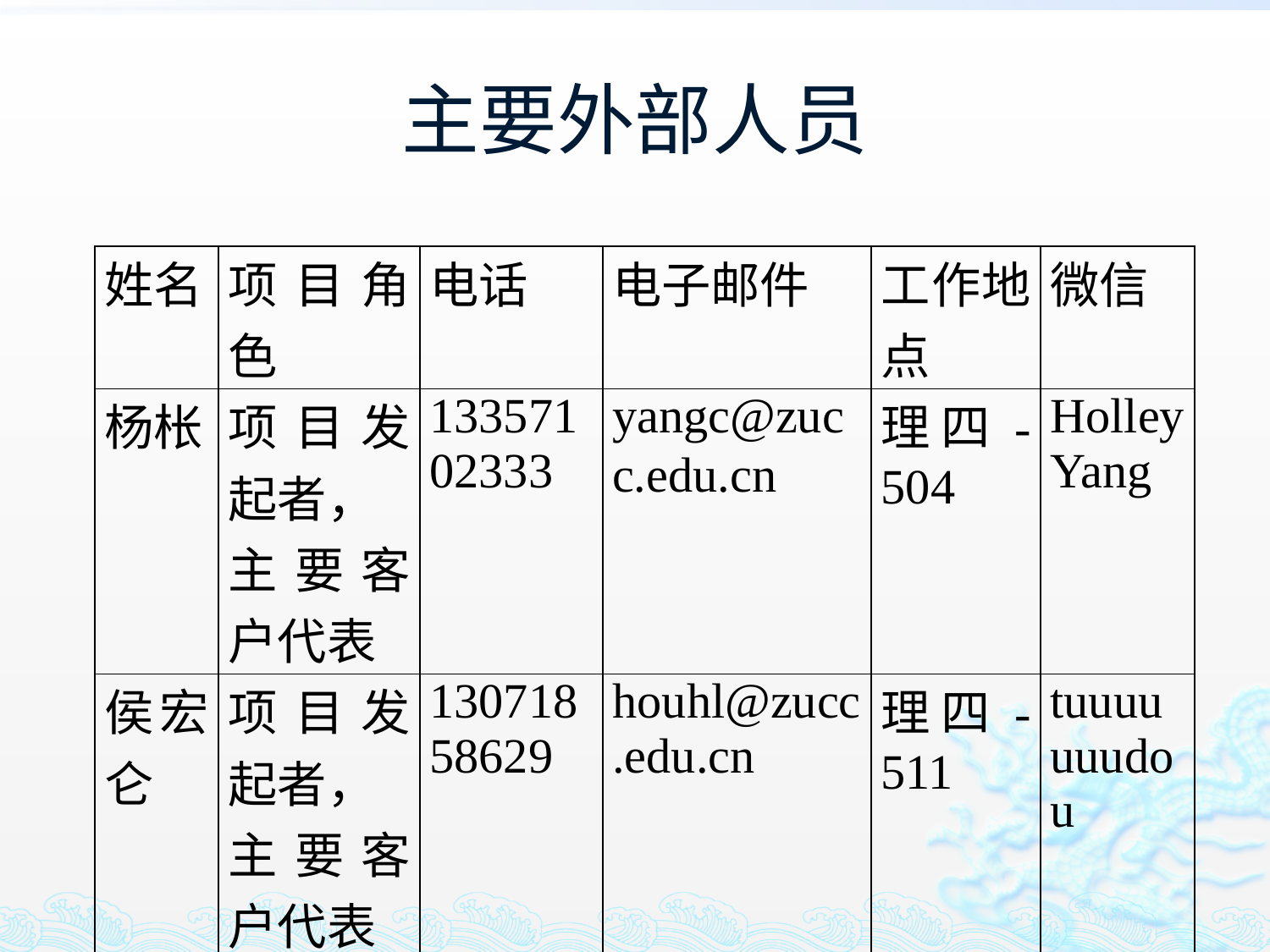

# 主要外部人员
| 姓名 | 项目角色 | 电话 | 电子邮件 | 工作地点 | 微信 |
| --- | --- | --- | --- | --- | --- |
| 杨枨 | 项目发起者， 主要客户代表 | 13357102333 | yangc@zucc.edu.cn | 理四-504 | HolleyYang |
| 侯宏仑 | 项目发起者， 主要客户代表 | 13071858629 | houhl@zucc.edu.cn | 理四-511 | tuuuuuuudou |